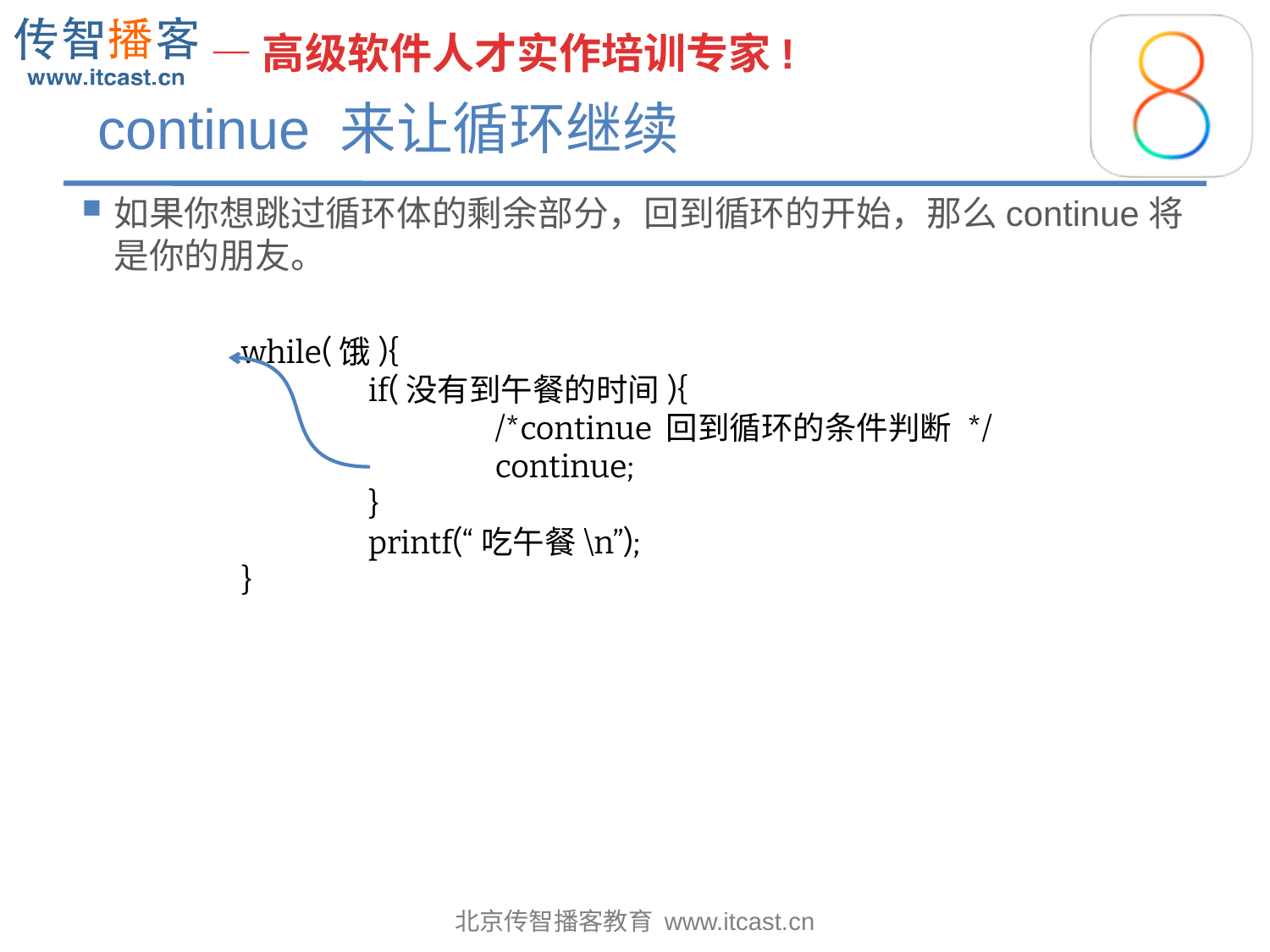

# continue 来让循环继续
如果你想跳过循环体的剩余部分，回到循环的开始，那么continue将是你的朋友。

while(饿){
	if(没有到午餐的时间){
		/*continue 回到循环的条件判断 */
		continue;
	}
	printf(“吃午餐\n”);
}